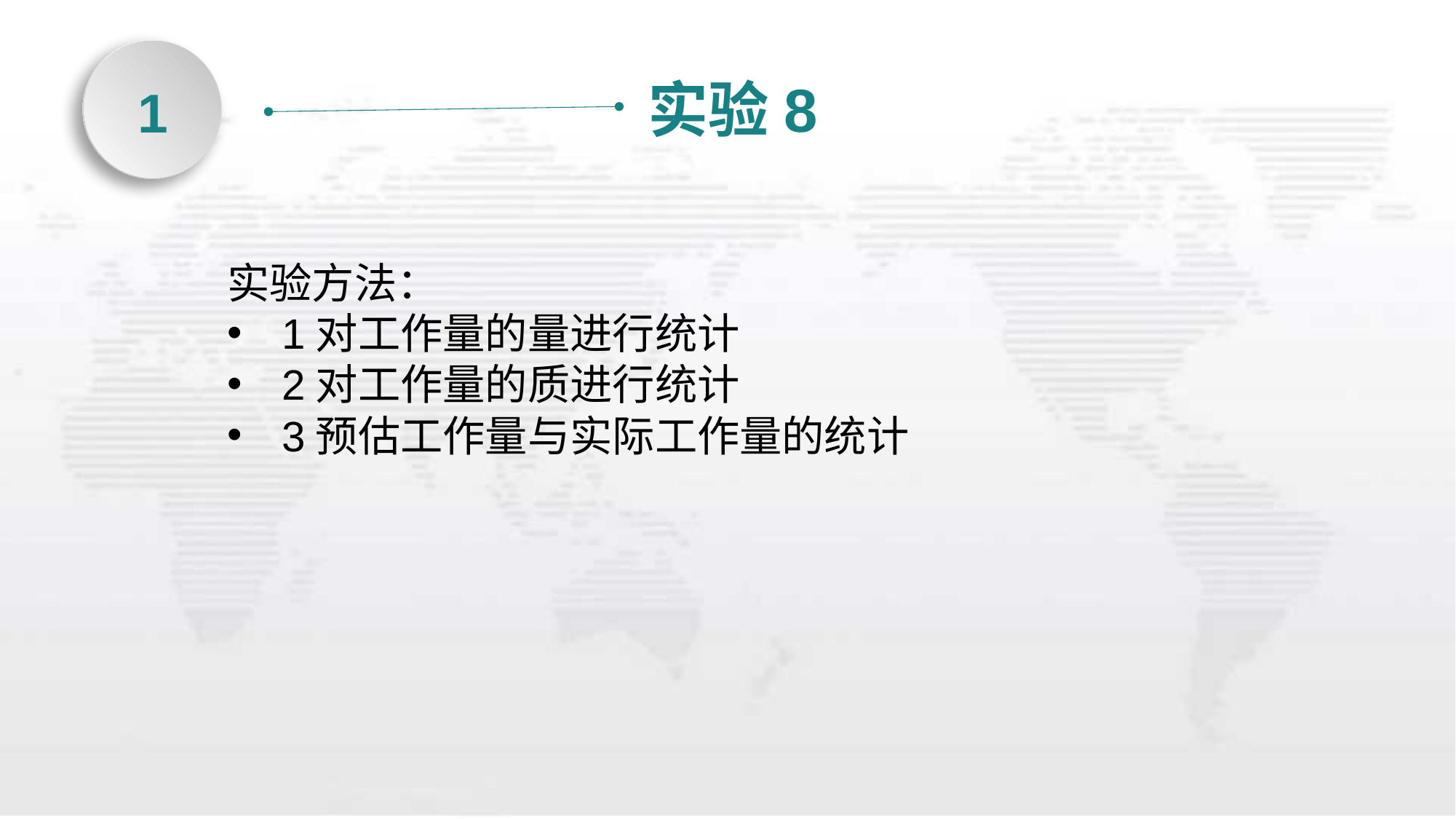

实验8
1
实验方法：
1对工作量的量进行统计
2对工作量的质进行统计
3预估工作量与实际工作量的统计